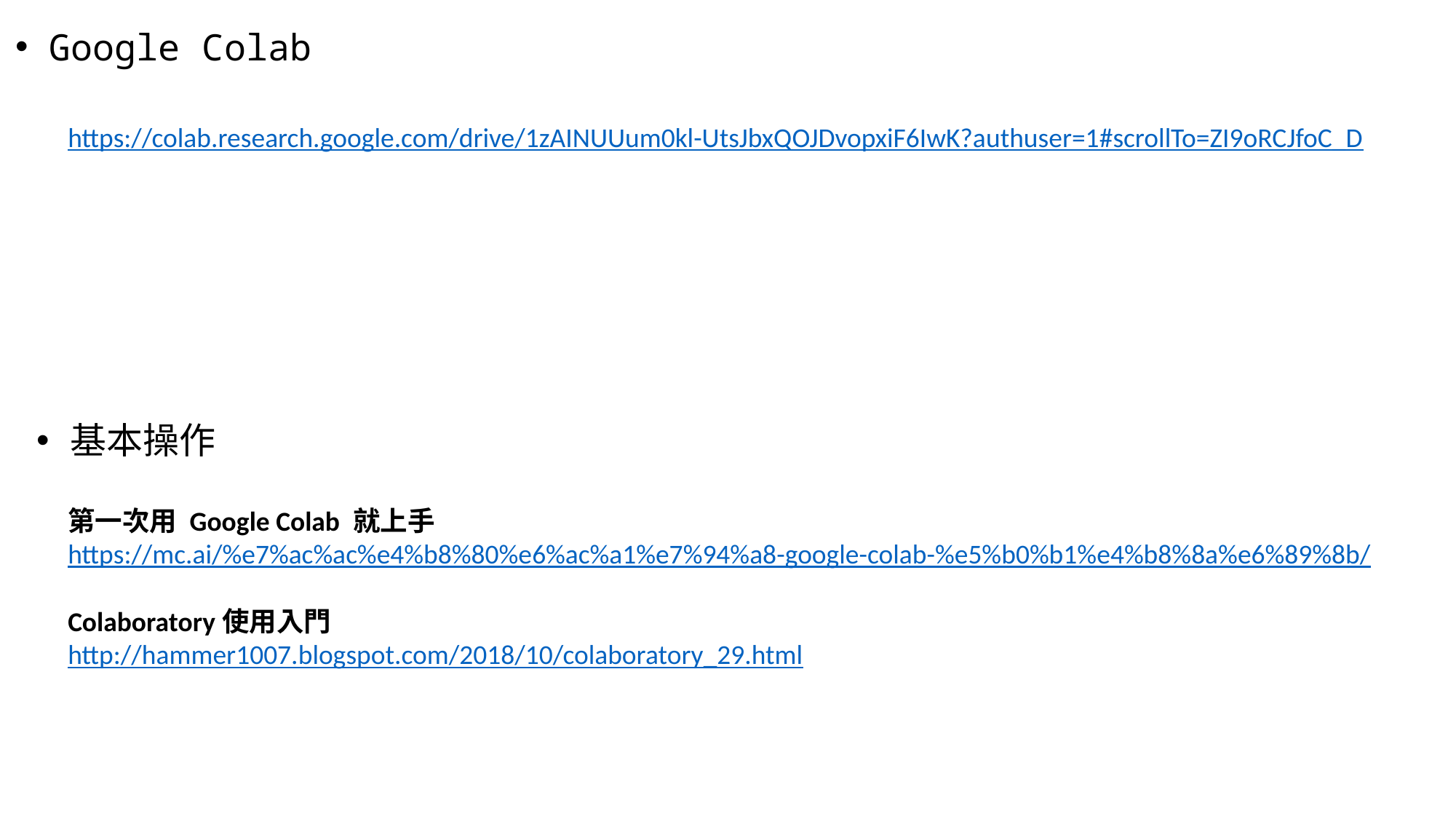

Google Colab
https://colab.research.google.com/drive/1zAINUUum0kl-UtsJbxQOJDvopxiF6IwK?authuser=1#scrollTo=ZI9oRCJfoC_D
基本操作
第一次用 Google Colab 就上手
https://mc.ai/%e7%ac%ac%e4%b8%80%e6%ac%a1%e7%94%a8-google-colab-%e5%b0%b1%e4%b8%8a%e6%89%8b/
Colaboratory使用入門
http://hammer1007.blogspot.com/2018/10/colaboratory_29.html